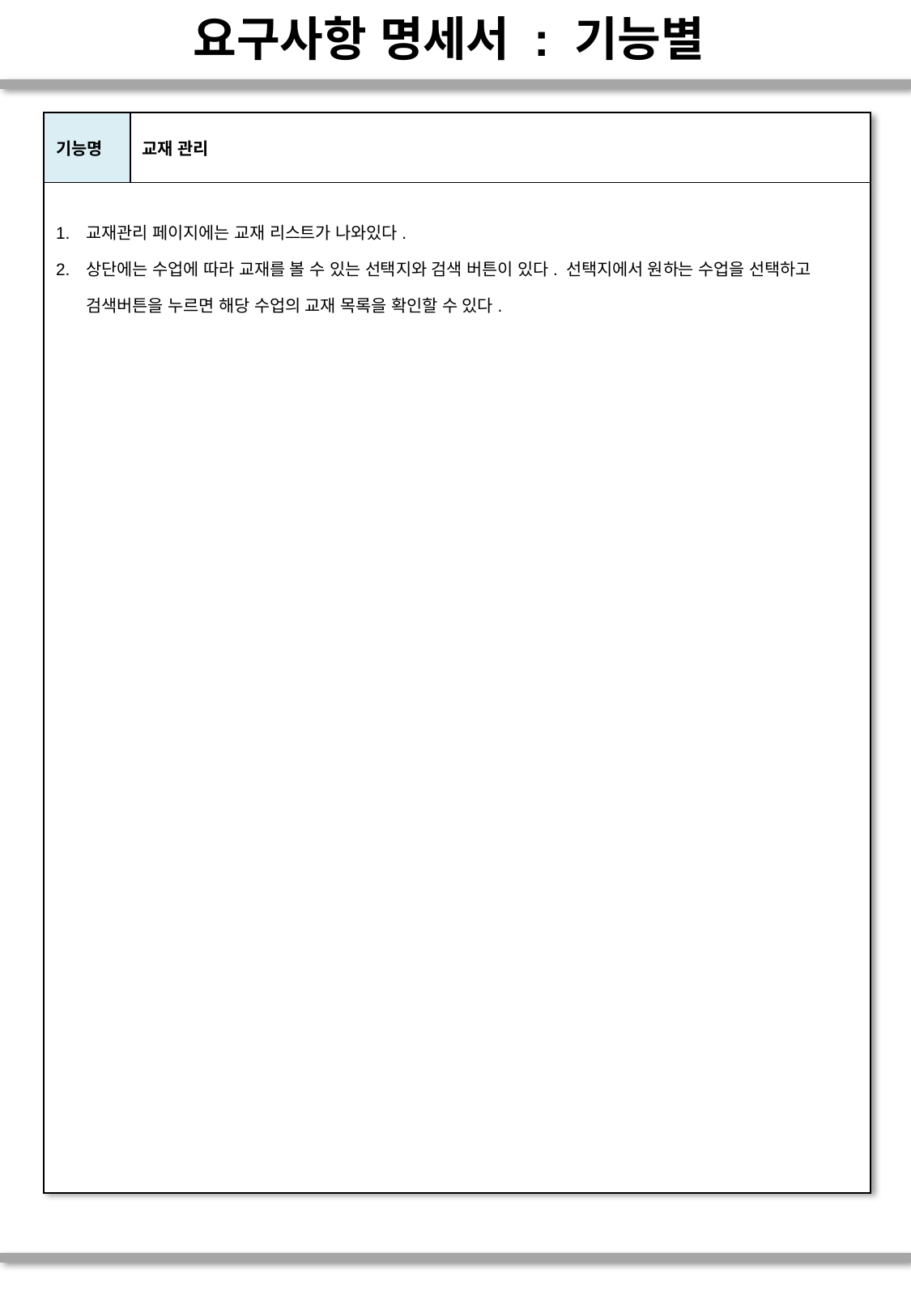

# 요구사항 명세서 : 기능별
| 기능명 | 교재 관리 |
| --- | --- |
| 교재관리 페이지에는 교재 리스트가 나와있다. 상단에는 수업에 따라 교재를 볼 수 있는 선택지와 검색 버튼이 있다. 선택지에서 원하는 수업을 선택하고 검색버튼을 누르면 해당 수업의 교재 목록을 확인할 수 있다. |  |